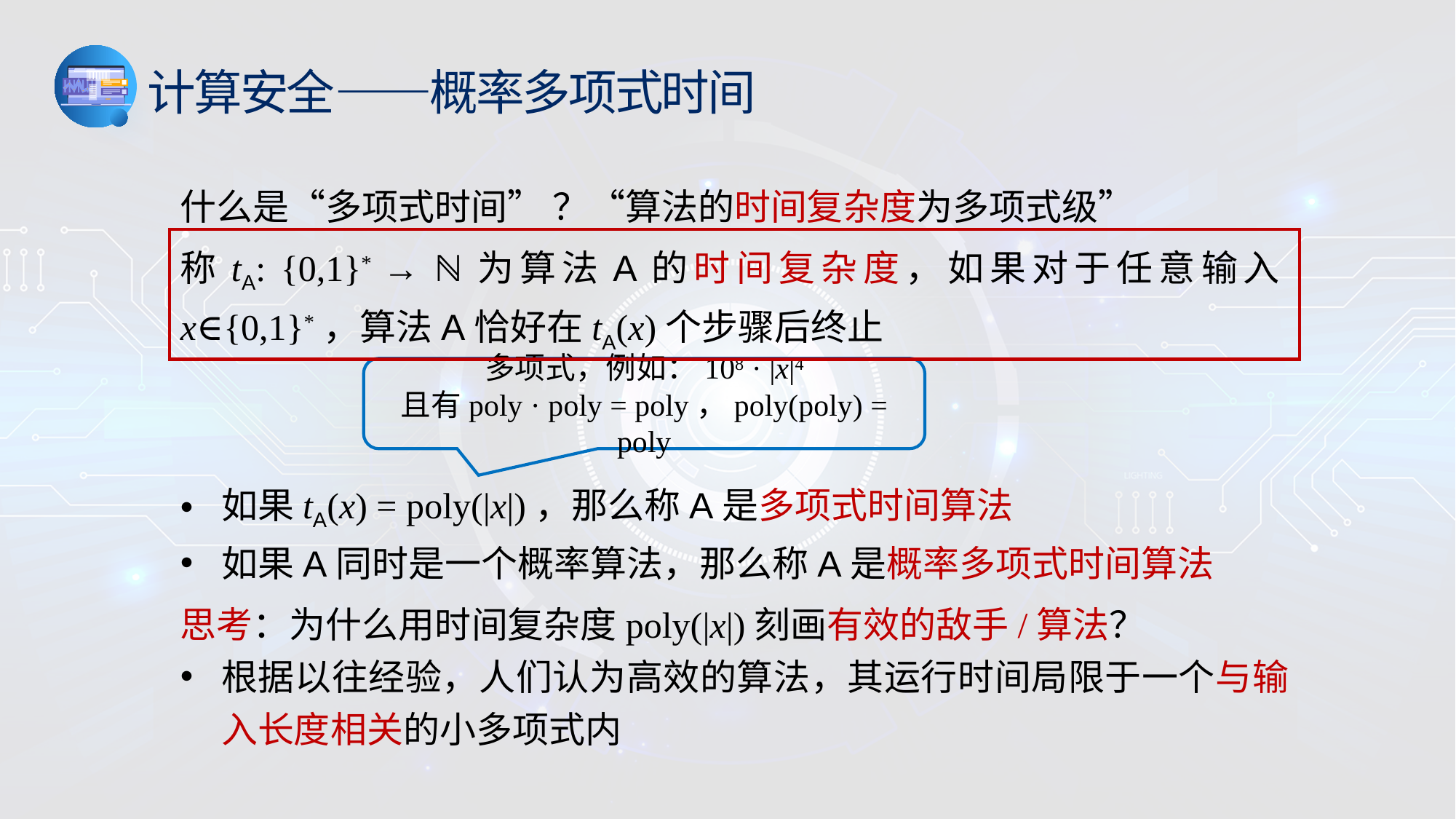

计算安全——概率多项式时间

什么是“多项式时间” ？“算法的时间复杂度为多项式级”
称tA: {0,1}* → ℕ为算法A的时间复杂度，如果对于任意输入x∈{0,1}*，算法A恰好在tA(x)个步骤后终止
多项式，例如：108 · |x|4
且有poly · poly = poly，poly(poly) = poly
如果tA(x) = poly(|x|)，那么称A是多项式时间算法
如果A同时是一个概率算法，那么称A是概率多项式时间算法
思考：为什么用时间复杂度poly(|x|)刻画有效的敌手/算法？
根据以往经验，人们认为高效的算法，其运行时间局限于一个与输入长度相关的小多项式内